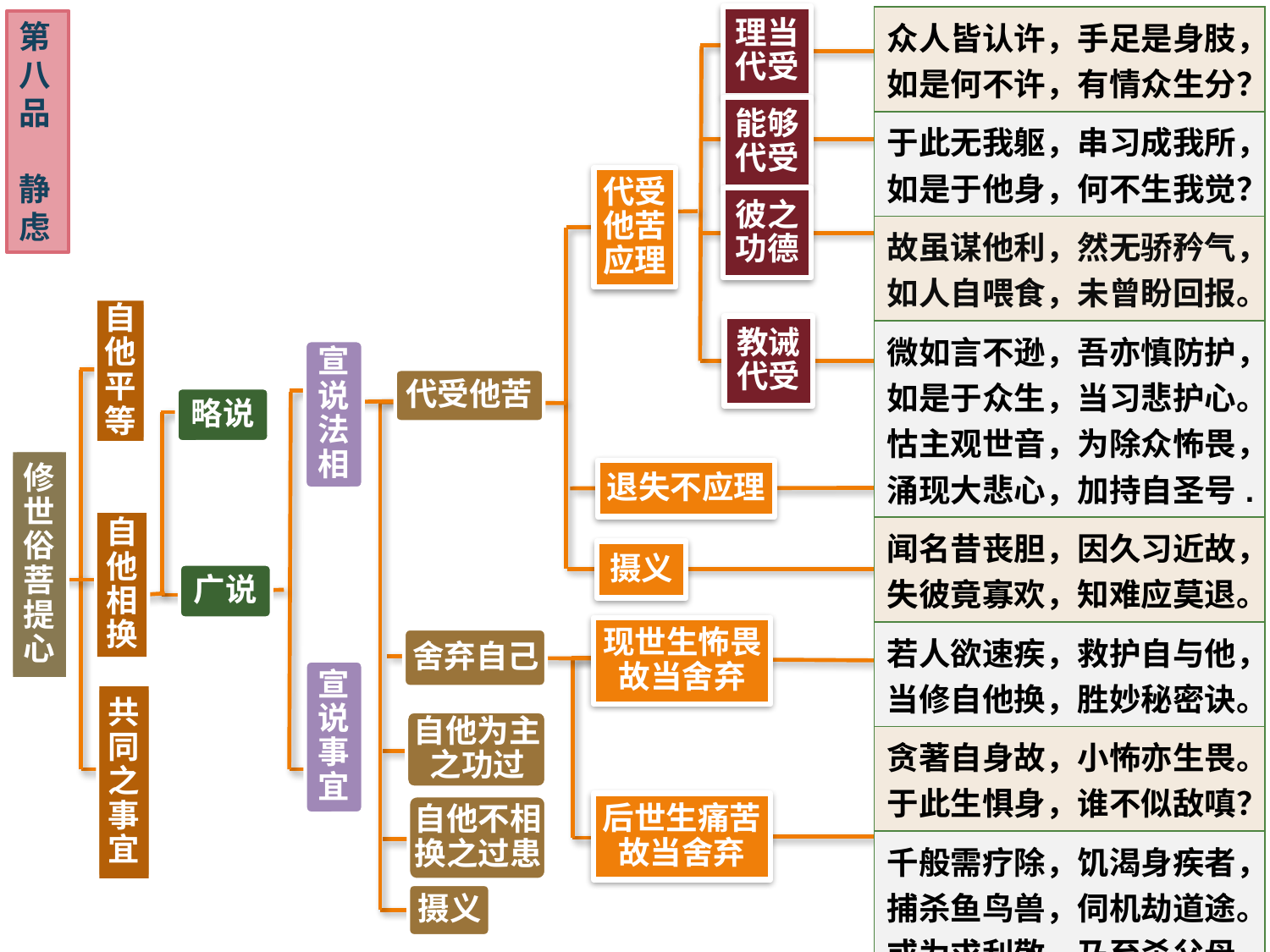

理当代受
| 众人皆认许，手足是身肢，如是何不许，有情众生分？ |
| --- |
| 于此无我躯，串习成我所，如是于他身，何不生我觉？ |
| 故虽谋他利，然无骄矜气，如人自喂食，未曾盼回报。 |
| 微如言不逊，吾亦慎防护，如是于众生，当习悲护心。怙主观世音，为除众怖畏，涌现大悲心，加持自圣号. |
| 闻名昔丧胆，因久习近故，失彼竟寡欢，知难应莫退。 |
| 若人欲速疾，救护自与他，当修自他换，胜妙秘密诀。 |
| 贪著自身故，小怖亦生畏。于此生惧身，谁不似敌嗔？ |
| 千般需疗除，饥渴身疾者，捕杀鱼鸟兽，伺机劫道途。或为求利敬，乃至杀父母，盗取三宝物，以是焚无间。有谁聪智者，欲护供此身？谁不视如仇，谁不轻蔑彼？ |
第八品

静虑
能够代受
代受他苦应理
彼之功德

自他平等
教诫代受
宣说法相

代受他苦

略说

修世俗菩提心
退失不应理

自他相换
摄义

广说
现世生怖畏故当舍弃

舍弃自己
宣说事宜

共同之事宜

自他为主之功过
后世生痛苦故当舍弃

自他不相换之过患

摄义